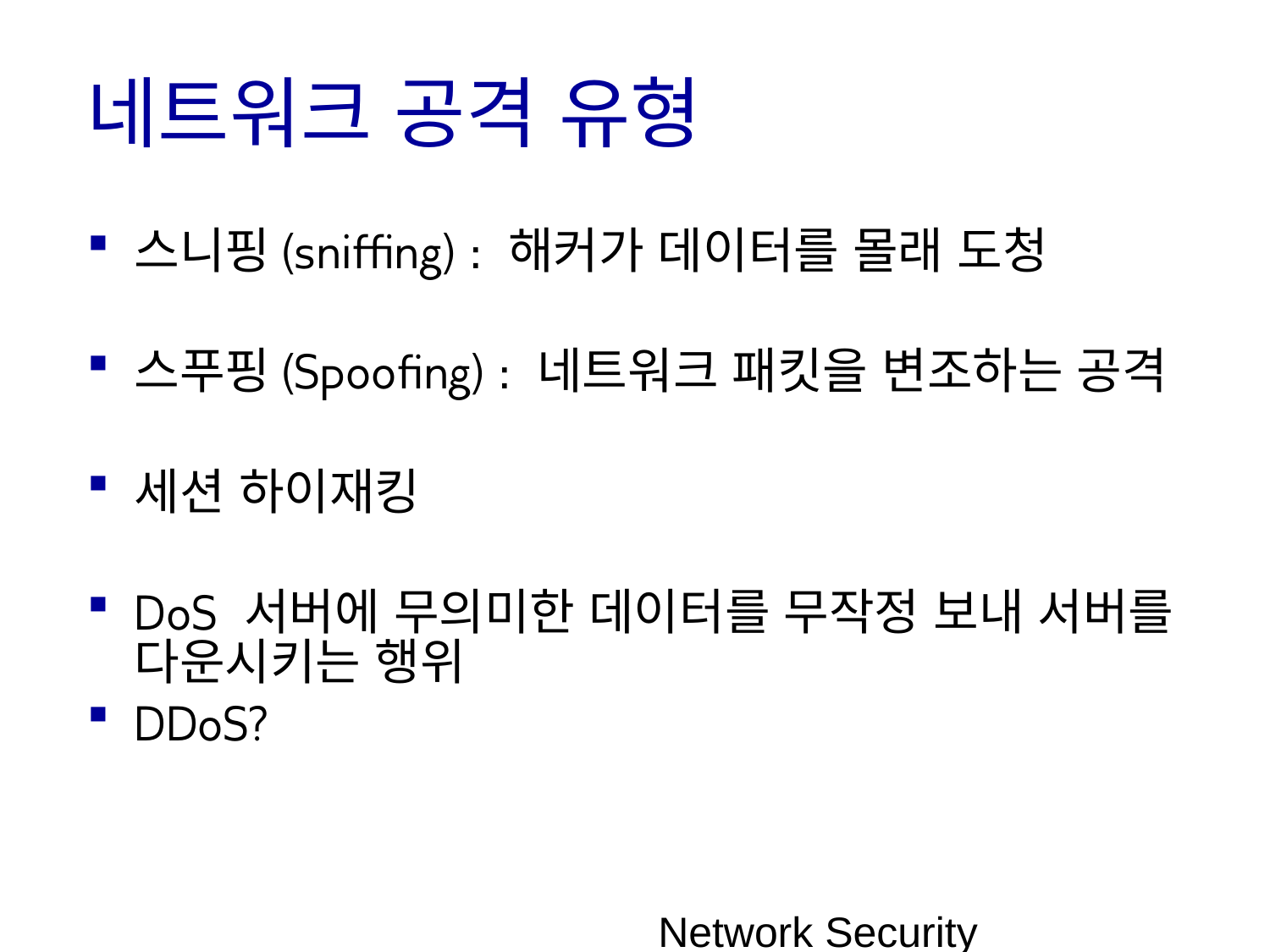

# 네트워크 공격 유형
스니핑(sniffing) : 해커가 데이터를 몰래 도청

스푸핑(Spoofing) : 네트워크 패킷을 변조하는 공격

세션 하이재킹

DoS 서버에 무의미한 데이터를 무작정 보내 서버를 다운시키는 행위
DDoS?

Network Security